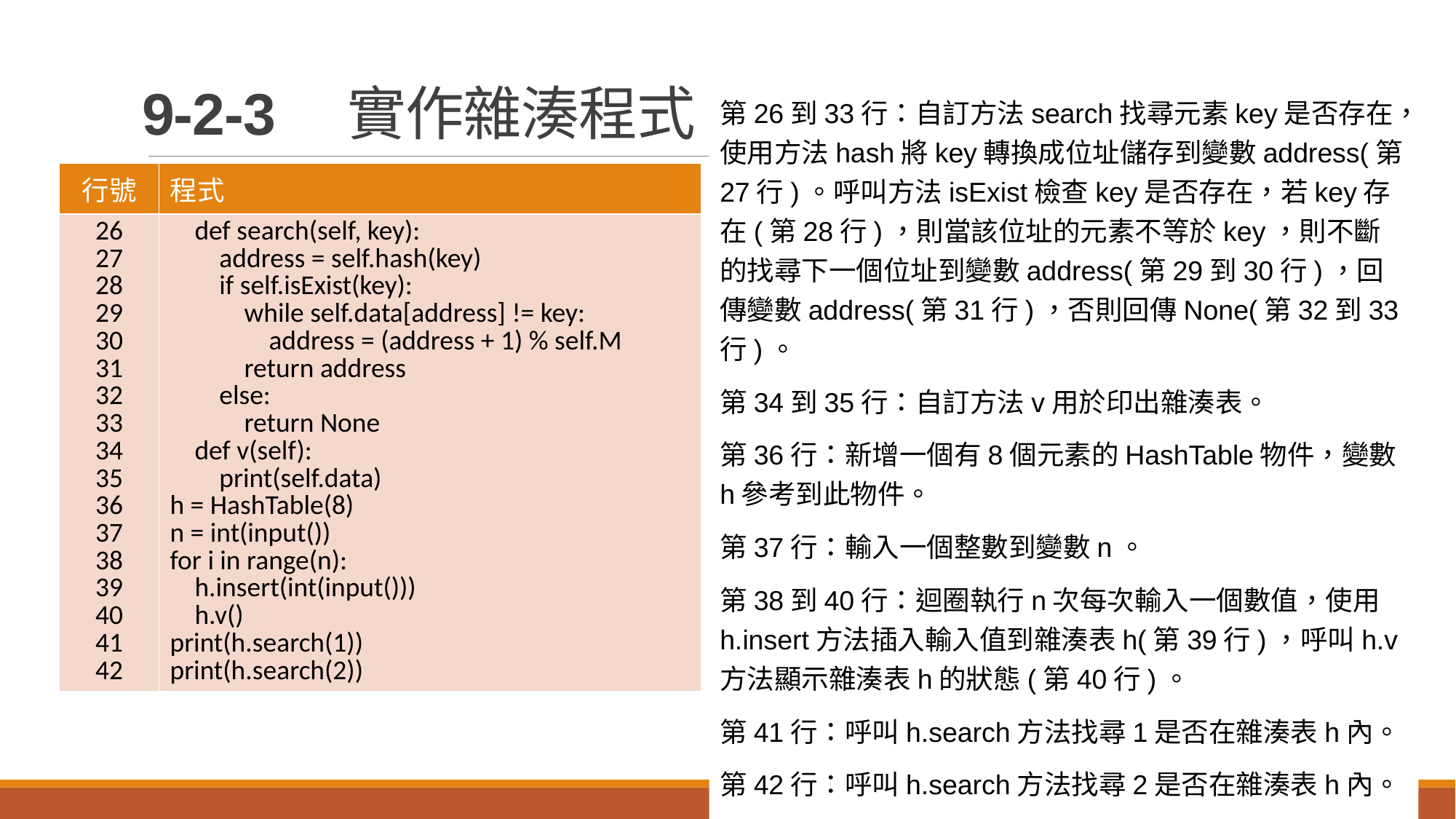

# 9-2-3　實作雜湊程式 (9-2-3.實作雜湊程式.py)
第26到33行：自訂方法search找尋元素key是否存在，使用方法hash將key轉換成位址儲存到變數address(第27行)。呼叫方法isExist檢查key是否存在，若key存在(第28行)，則當該位址的元素不等於key，則不斷的找尋下一個位址到變數address(第29到30行)，回傳變數address(第31行)，否則回傳None(第32到33行)。
第34到35行：自訂方法v用於印出雜湊表。
第36行：新增一個有8個元素的HashTable物件，變數h參考到此物件。
第37行：輸入一個整數到變數n。
第38到40行：迴圈執行n次每次輸入一個數值，使用h.insert方法插入輸入值到雜湊表h(第39行)，呼叫h.v方法顯示雜湊表h的狀態(第40行)。
第41行：呼叫h.search方法找尋1是否在雜湊表h內。
第42行：呼叫h.search方法找尋2是否在雜湊表h內。
| 行號 | 程式 |
| --- | --- |
| 26 27 28 29 30 31 32 33 34 35 36 37 38 39 40 41 42 | def search(self, key): address = self.hash(key) if self.isExist(key): while self.data[address] != key: address = (address + 1) % self.M return address else: return None def v(self): print(self.data) h = HashTable(8) n = int(input()) for i in range(n): h.insert(int(input())) h.v() print(h.search(1)) print(h.search(2)) |
(2)程式碼與解說